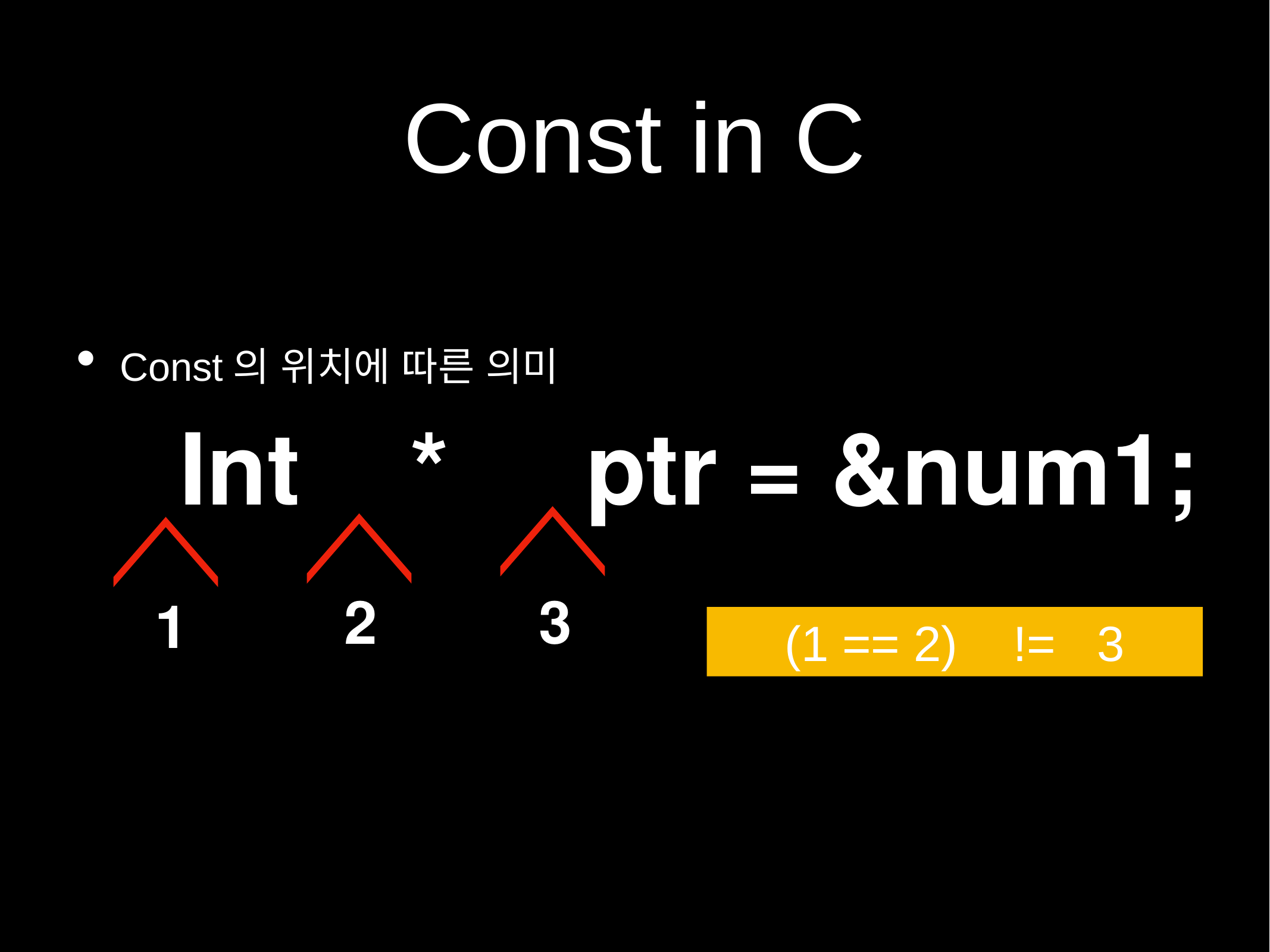

# Const in C
Const의 위치에 따른 의미

Int    *     ptr = &num1;

2
3
1
(1 == 2)    !=   3